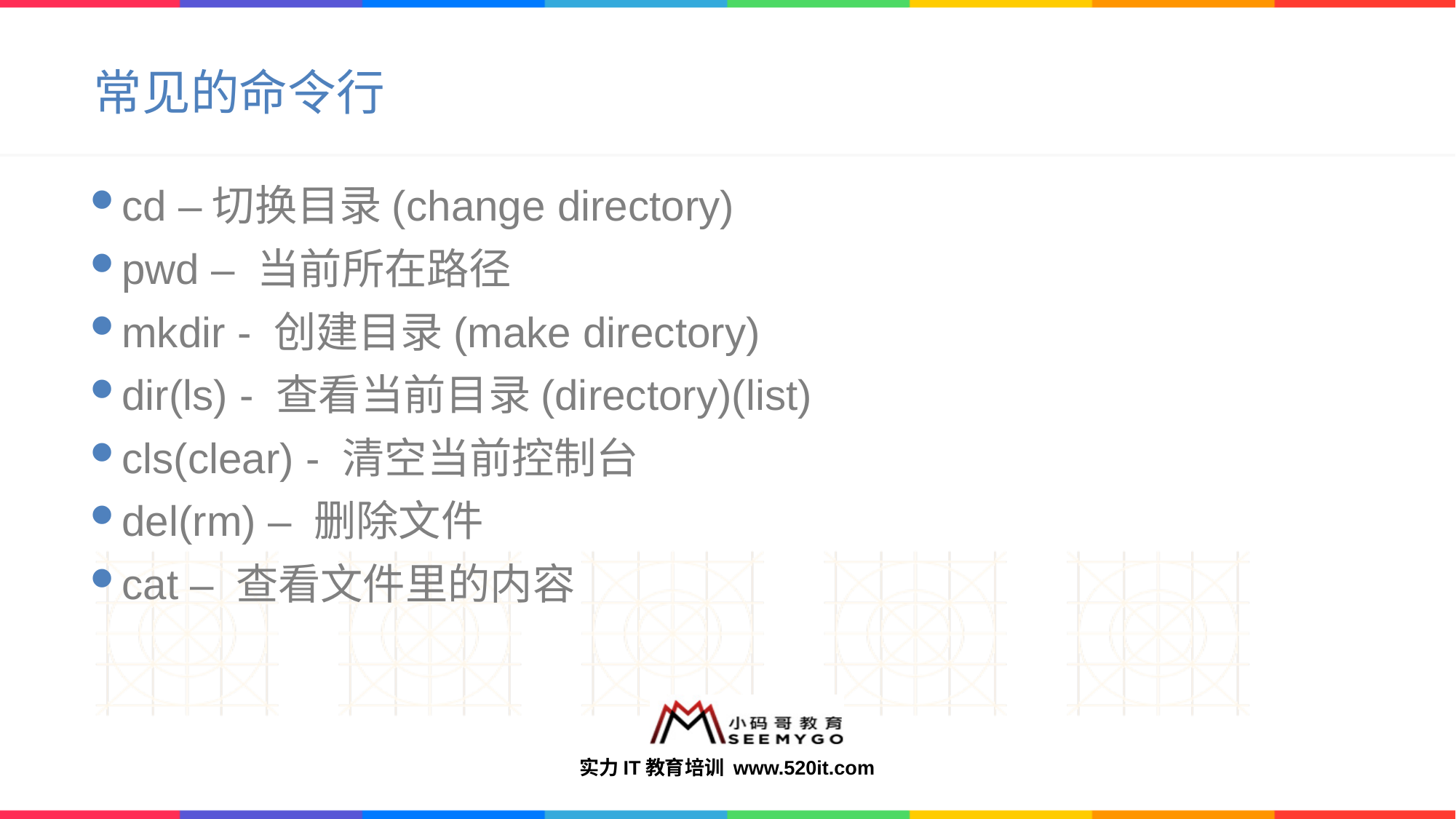

# 常见的命令行
cd –切换目录(change directory)
pwd – 当前所在路径
mkdir - 创建目录(make directory)
dir(ls) - 查看当前目录(directory)(list)
cls(clear) - 清空当前控制台
del(rm) – 删除文件
cat – 查看文件里的内容